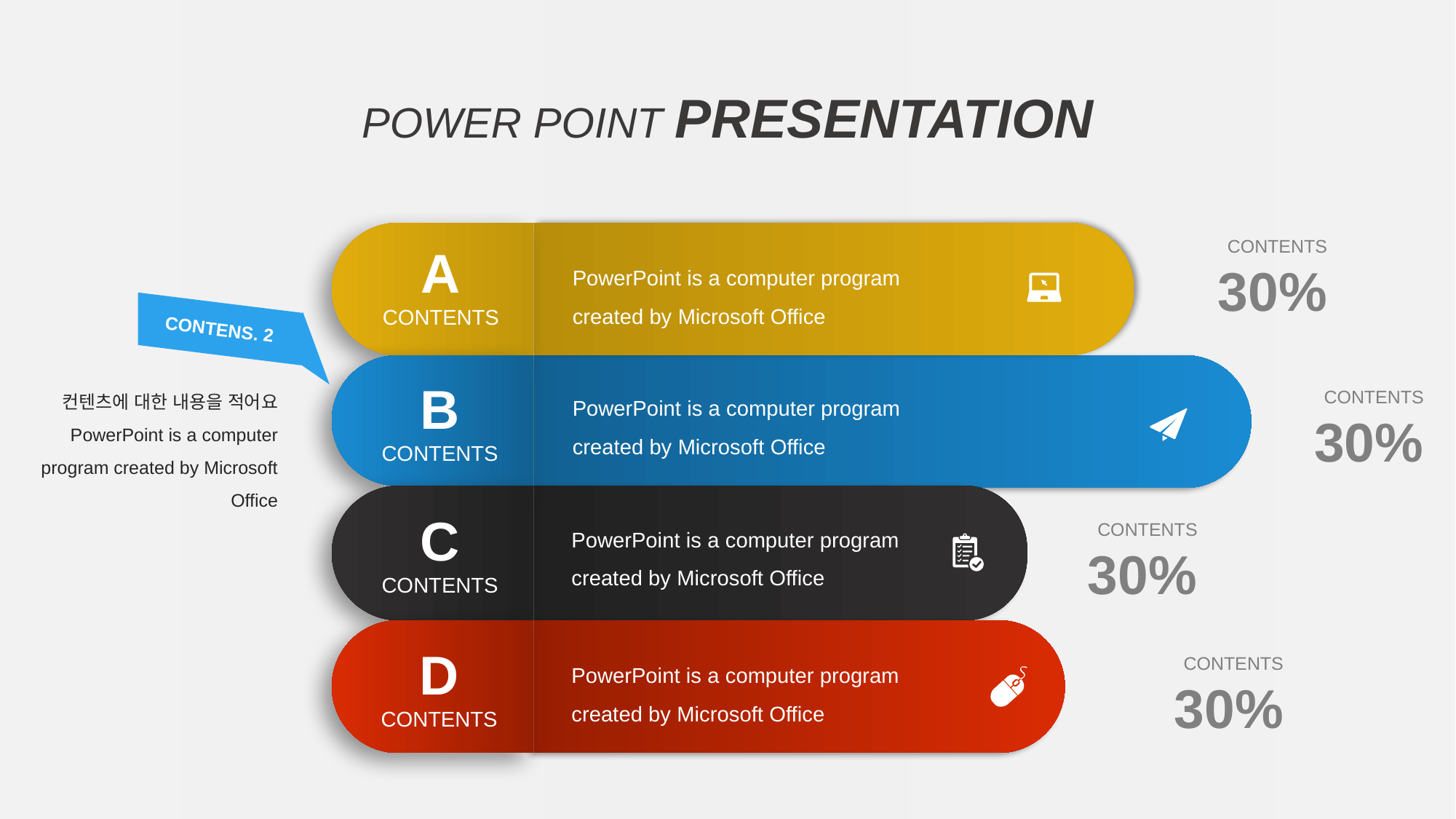

POWER POINT PRESENTATION

CONTENTS
30%
A
CONTENTS
PowerPoint is a computer program created by Microsoft Office

CONTENS. 2

B
CONTENTS
컨텐츠에 대한 내용을 적어요
PowerPoint is a computer program created by Microsoft Office
PowerPoint is a computer program created by Microsoft Office
CONTENTS
30%

C
CONTENTS
PowerPoint is a computer program created by Microsoft Office
CONTENTS
30%

D
CONTENTS
PowerPoint is a computer program created by Microsoft Office
CONTENTS
30%